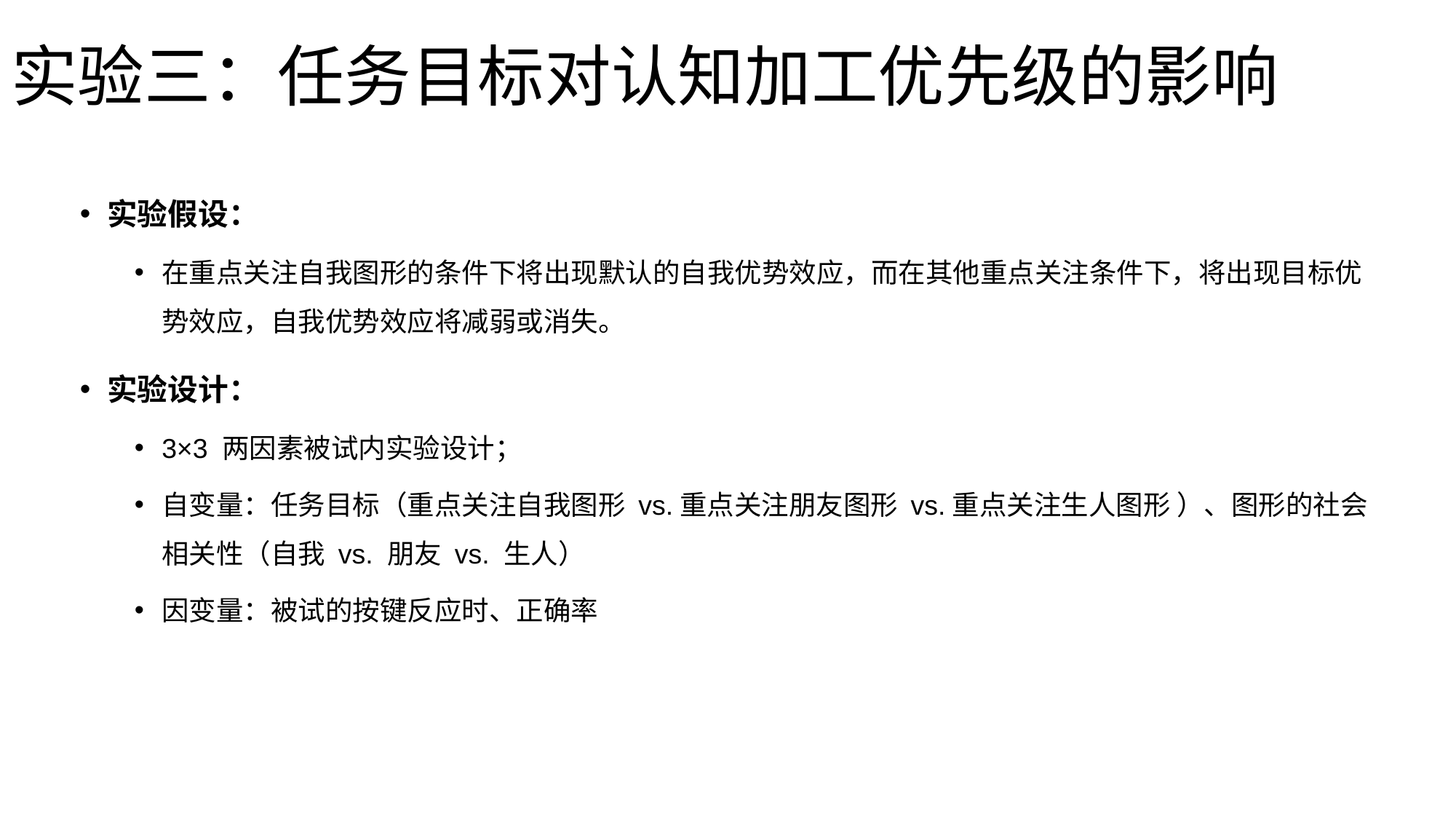

# 实验三：任务目标对认知加工优先级的影响
实验假设：
在重点关注自我图形的条件下将出现默认的自我优势效应，而在其他重点关注条件下，将出现目标优势效应，自我优势效应将减弱或消失。
实验设计：
3×3 两因素被试内实验设计；
自变量：任务目标（重点关注自我图形 vs.重点关注朋友图形 vs.重点关注生人图形 ）、图形的社会相关性（自我 vs. 朋友 vs. 生人）
因变量：被试的按键反应时、正确率